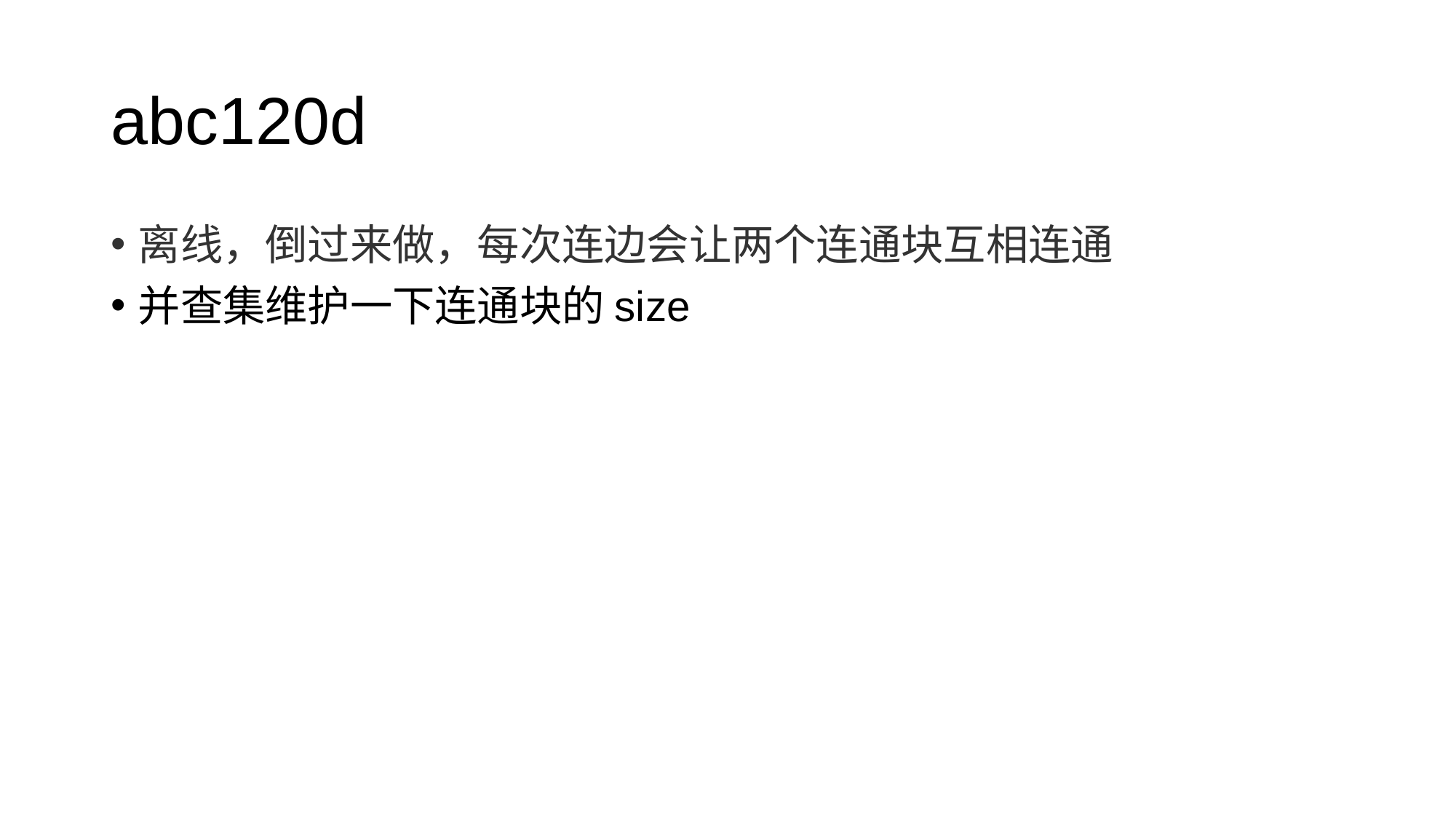

# abc120d
离线，倒过来做，每次连边会让两个连通块互相连通
并查集维护一下连通块的size